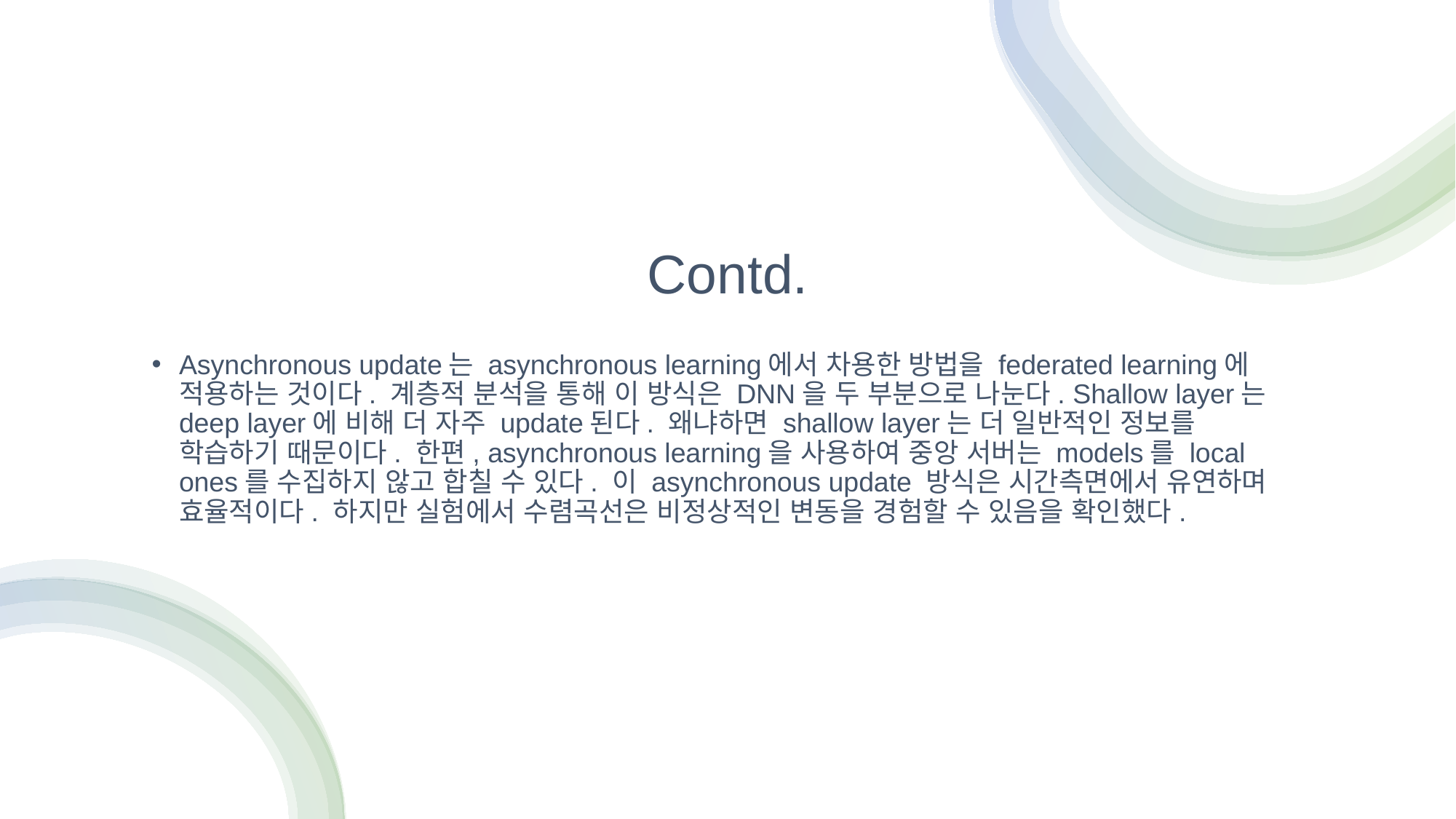

# Contd.
Asynchronous update는 asynchronous learning에서 차용한 방법을 federated learning에 적용하는 것이다. 계층적 분석을 통해 이 방식은 DNN을 두 부분으로 나눈다. Shallow layer는 deep layer에 비해 더 자주 update된다. 왜냐하면 shallow layer는 더 일반적인 정보를 학습하기 때문이다. 한편, asynchronous learning을 사용하여 중앙 서버는 models를 local ones를 수집하지 않고 합칠 수 있다. 이 asynchronous update 방식은 시간측면에서 유연하며 효율적이다. 하지만 실험에서 수렴곡선은 비정상적인 변동을 경험할 수 있음을 확인했다.